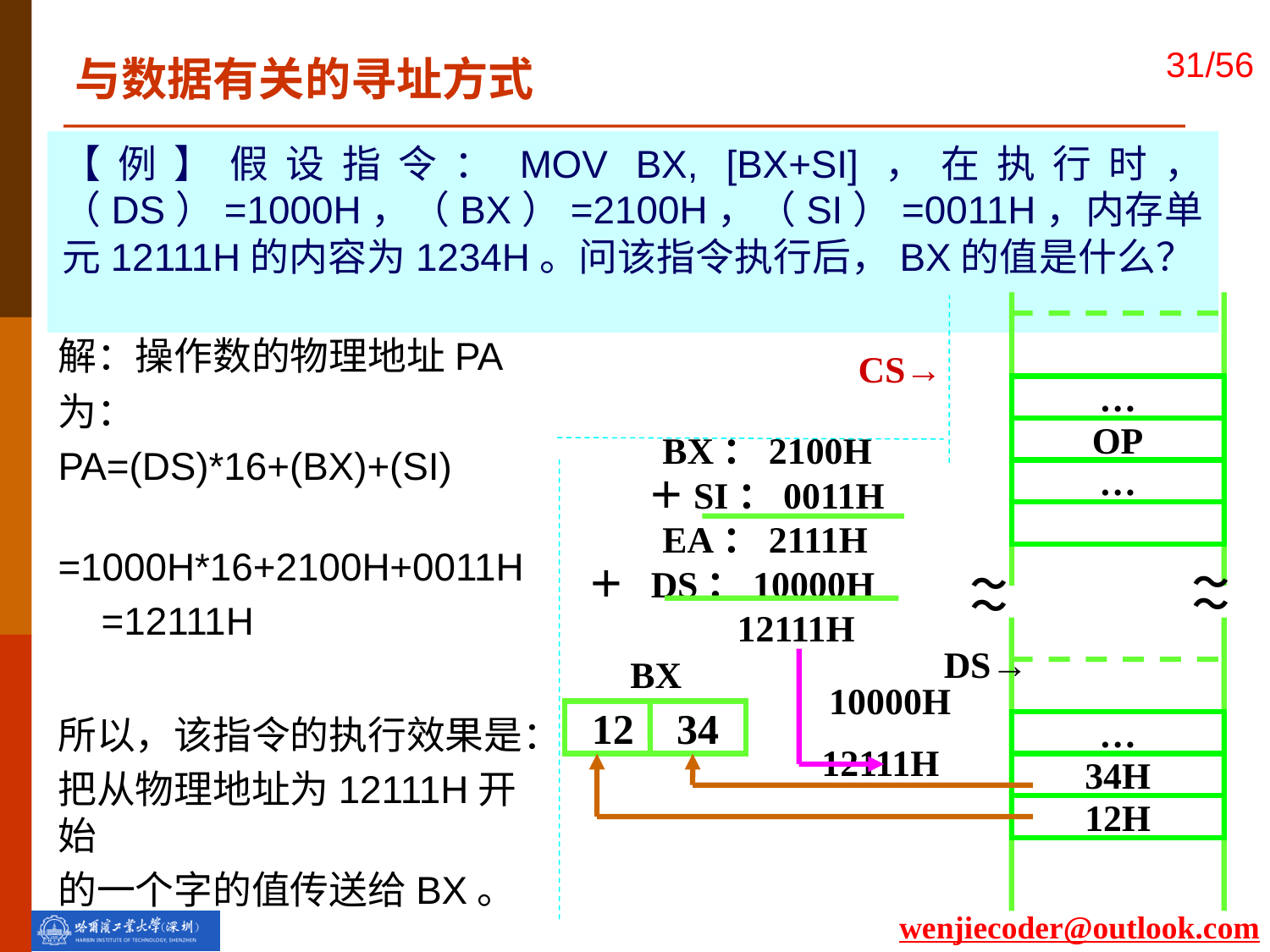

与数据有关的寻址方式
【例】假设指令：MOV BX, [BX+SI]，在执行时，（DS）=1000H，（BX）=2100H，（SI）=0011H，内存单元12111H的内容为1234H。问该指令执行后，BX的值是什么？

           CS→
…
OP
        BX：2100H
      ＋SI：0011H
        EA：2111H
＋  DS：10000H
                12111H

…

～
～
～
～

           DS→
       BX

 10000H
12    34

…
 12111H

34H

12H

解：操作数的物理地址PA为：
PA=(DS)*16+(BX)+(SI)
    =1000H*16+2100H+0011H
    =12111H

所以，该指令的执行效果是：
把从物理地址为12111H开始
的一个字的值传送给BX。